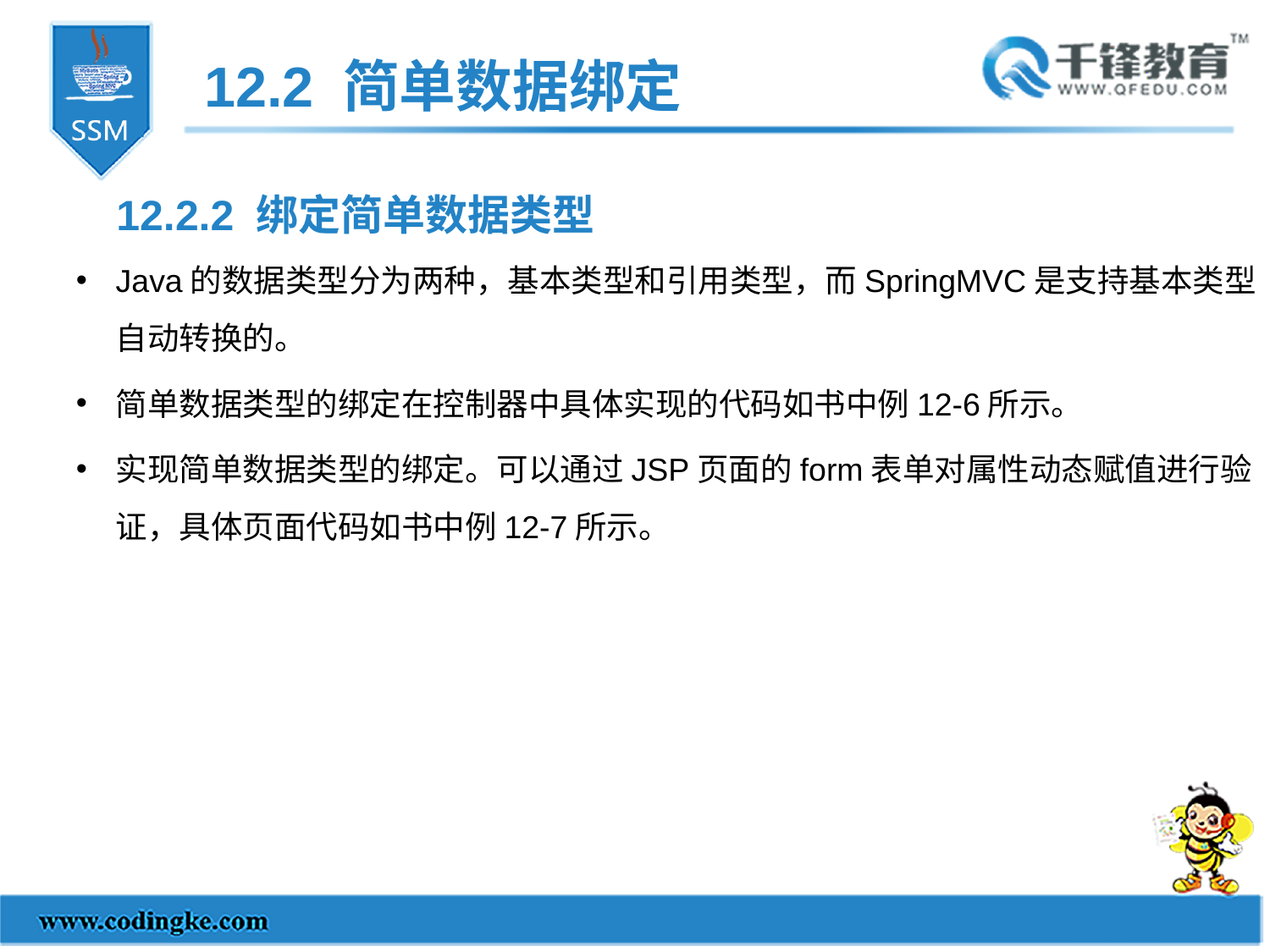

12.2 简单数据绑定
12.2.2 绑定简单数据类型
Java的数据类型分为两种，基本类型和引用类型，而SpringMVC是支持基本类型自动转换的。
简单数据类型的绑定在控制器中具体实现的代码如书中例12-6所示。
实现简单数据类型的绑定。可以通过JSP页面的form表单对属性动态赋值进行验证，具体页面代码如书中例12-7所示。